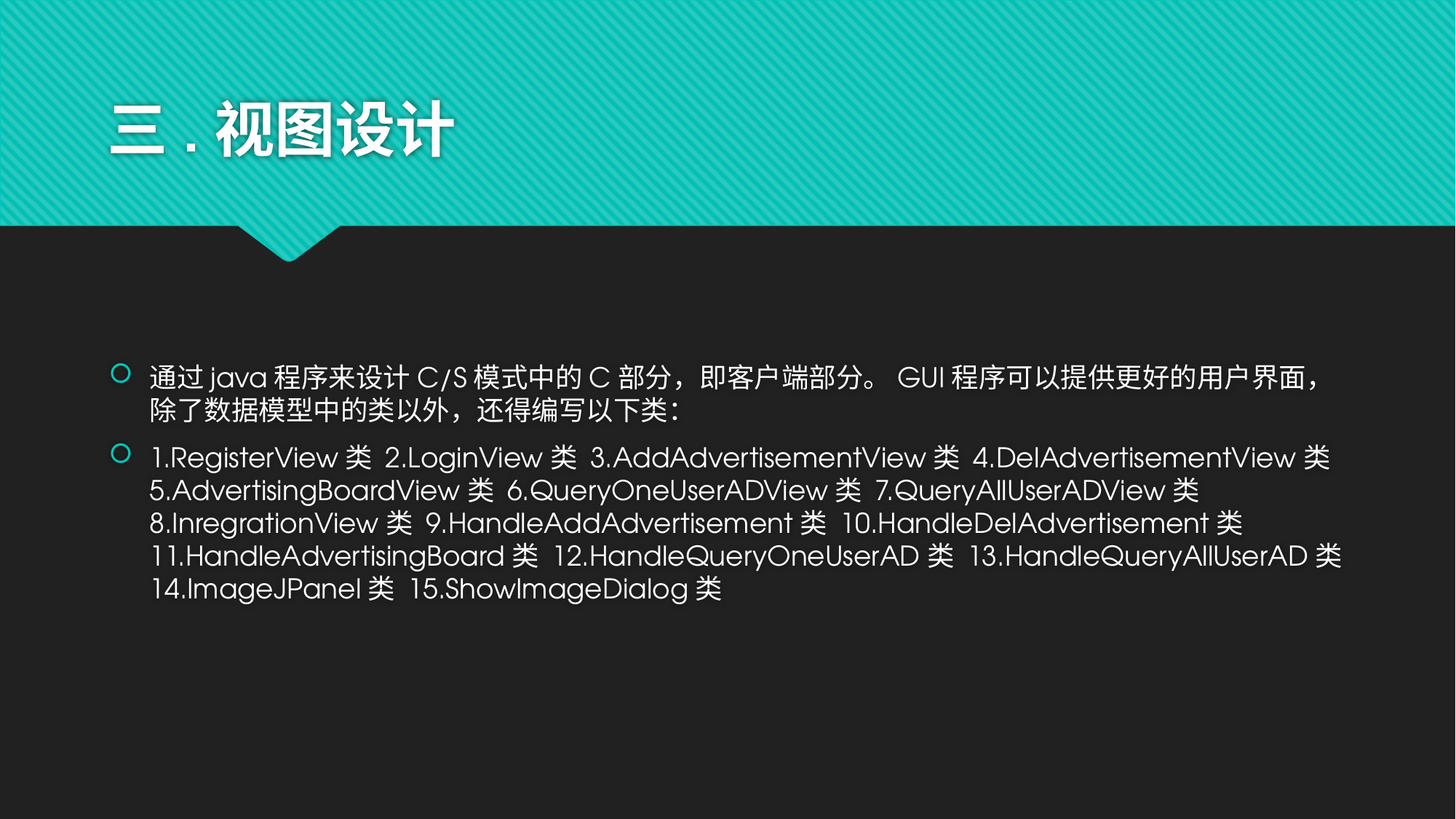

# 三.视图设计
通过java程序来设计C/S模式中的C部分，即客户端部分。GUI程序可以提供更好的用户界面，除了数据模型中的类以外，还得编写以下类：
1.RegisterView类 2.LoginView类 3.AddAdvertisementView类 4.DelAdvertisementView类 5.AdvertisingBoardView类 6.QueryOneUserADView类 7.QueryAllUserADView类 8.InregrationView类 9.HandleAddAdvertisement类 10.HandleDelAdvertisement类 11.HandleAdvertisingBoard类 12.HandleQueryOneUserAD类 13.HandleQueryAllUserAD类 14.ImageJPanel类 15.ShowImageDialog类